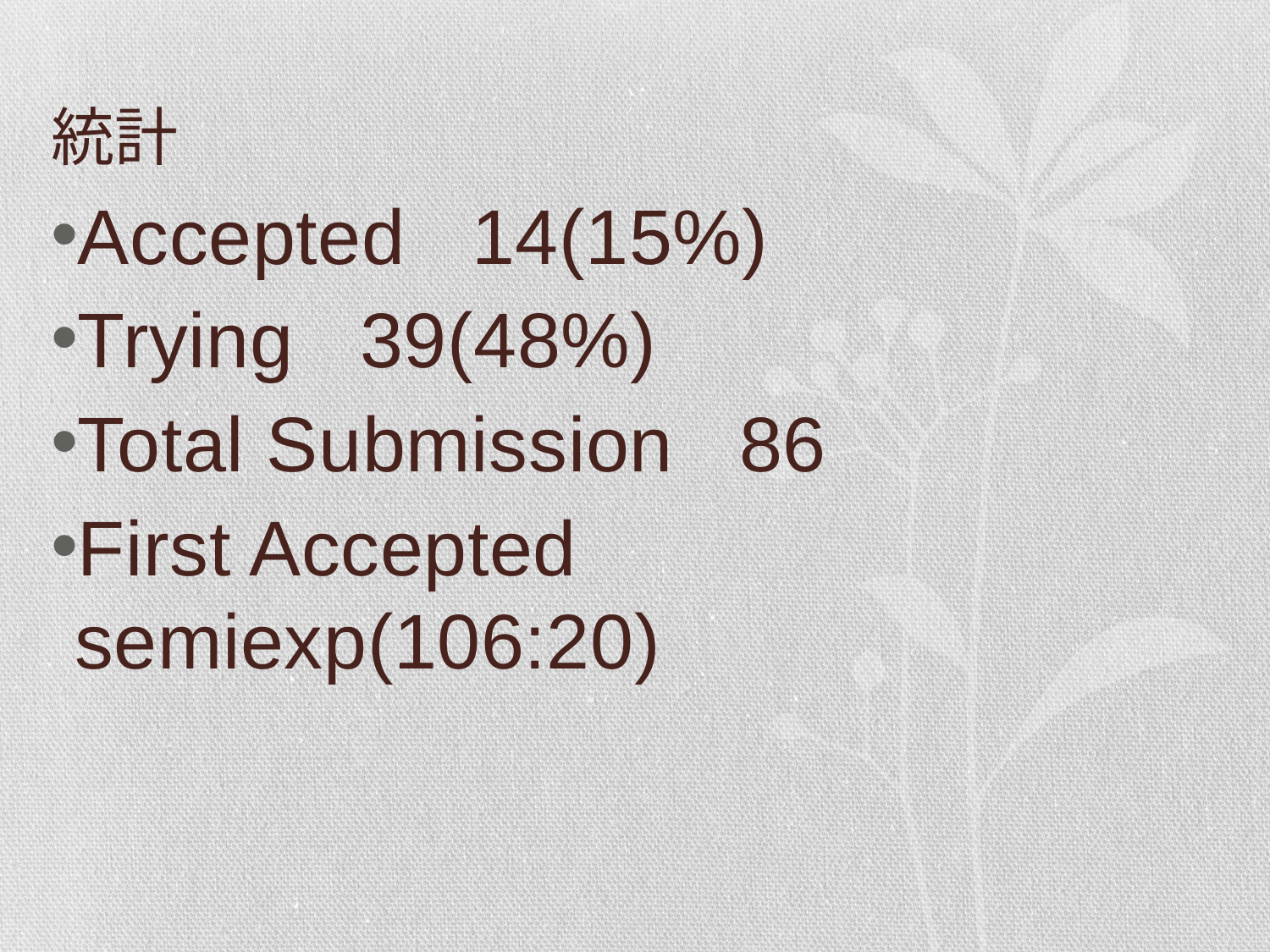

# 統計
Accepted   14(15%)
Trying   39(48%)
Total Submission   86
First Accepted   semiexp(106:20)